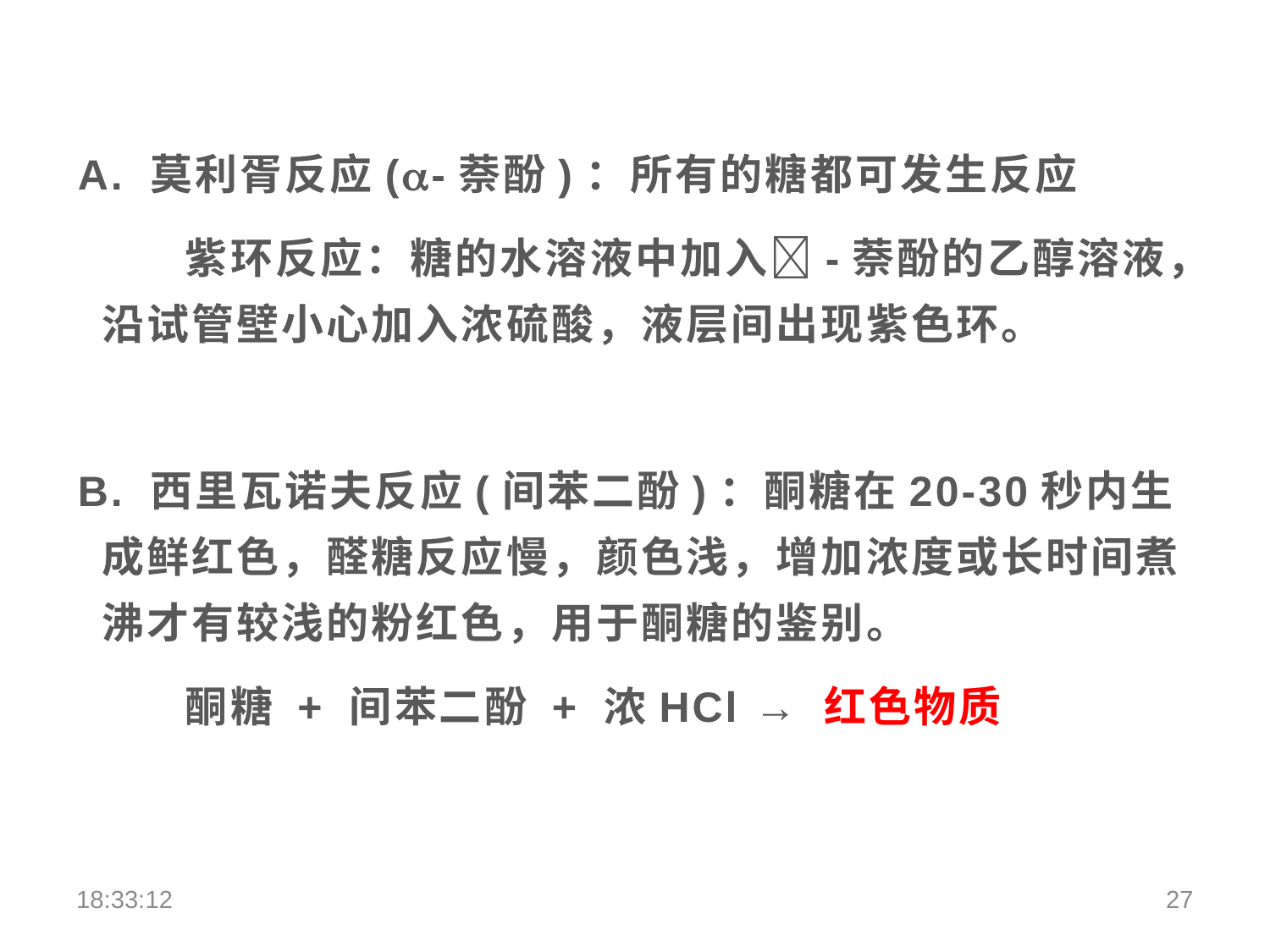

A. 莫利胥反应(α-萘酚)：所有的糖都可发生反应
        紫环反应：糖的水溶液中加入α-萘酚的乙醇溶液，沿试管壁小心加入浓硫酸，液层间出现紫色环。

B. 西里瓦诺夫反应(间苯二酚)：酮糖在20-30秒内生成鲜红色，醛糖反应慢，颜色浅，增加浓度或长时间煮沸才有较浅的粉红色，用于酮糖的鉴别。
        酮糖 + 间苯二酚 + 浓HCl → 红色物质

18:33:12
27